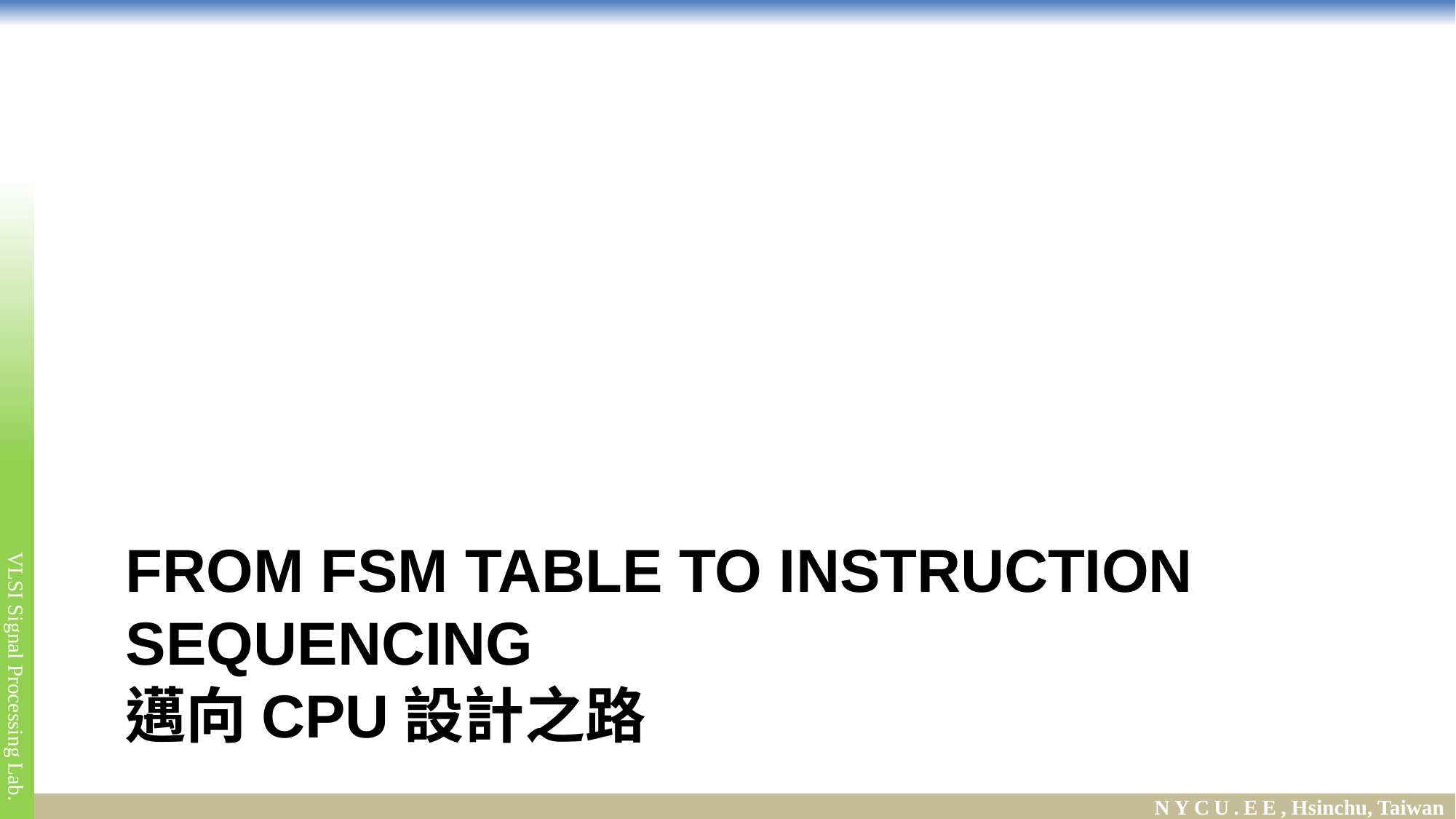

# From FSM table to instruction sequencing 邁向CPU設計之路